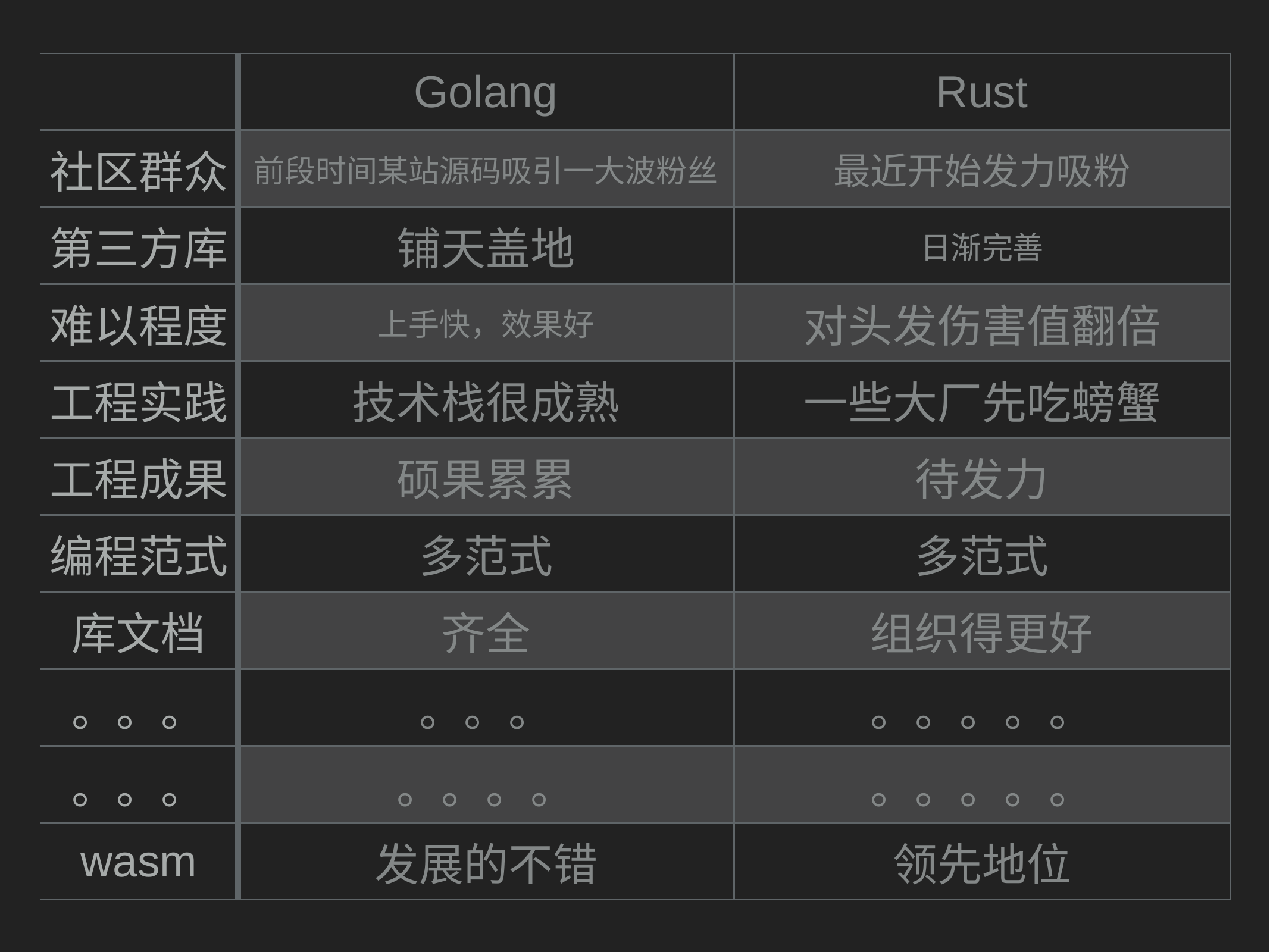

|  | Golang | Rust |
| --- | --- | --- |
| 社区群众 | 前段时间某站源码吸引一大波粉丝 | 最近开始发力吸粉 |
| 第三方库 | 铺天盖地 | 日渐完善 |
| 难以程度 | 上手快，效果好 | 对头发伤害值翻倍 |
| 工程实践 | 技术栈很成熟 | 一些大厂先吃螃蟹 |
| 工程成果 | 硕果累累 | 待发力 |
| 编程范式 | 多范式 | 多范式 |
| 库文档 | 齐全 | 组织得更好 |
| 。。。 | 。。。 | 。。。。。 |
| 。。。 | 。。。。 | 。。。。。 |
| wasm | 发展的不错 | 领先地位 |